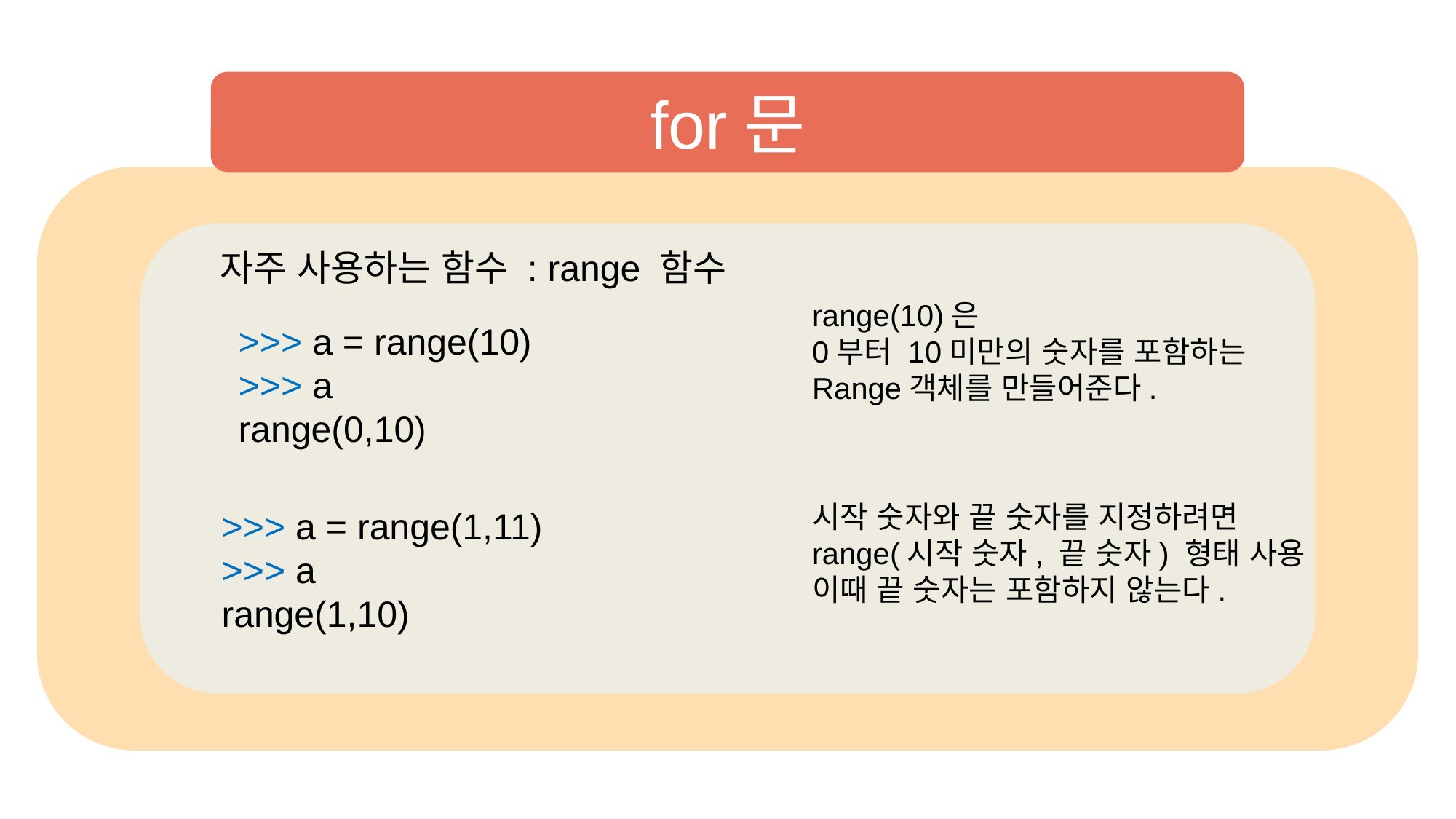

for문

자주 사용하는 함수 : range 함수
range(10)은
0부터 10미만의 숫자를 포함하는
Range객체를 만들어준다.
>>> a = range(10)
>>> a
range(0,10)
시작 숫자와 끝 숫자를 지정하려면
range(시작 숫자, 끝 숫자) 형태 사용
이때 끝 숫자는 포함하지 않는다.
>>> a = range(1,11)
>>> a
range(1,10)